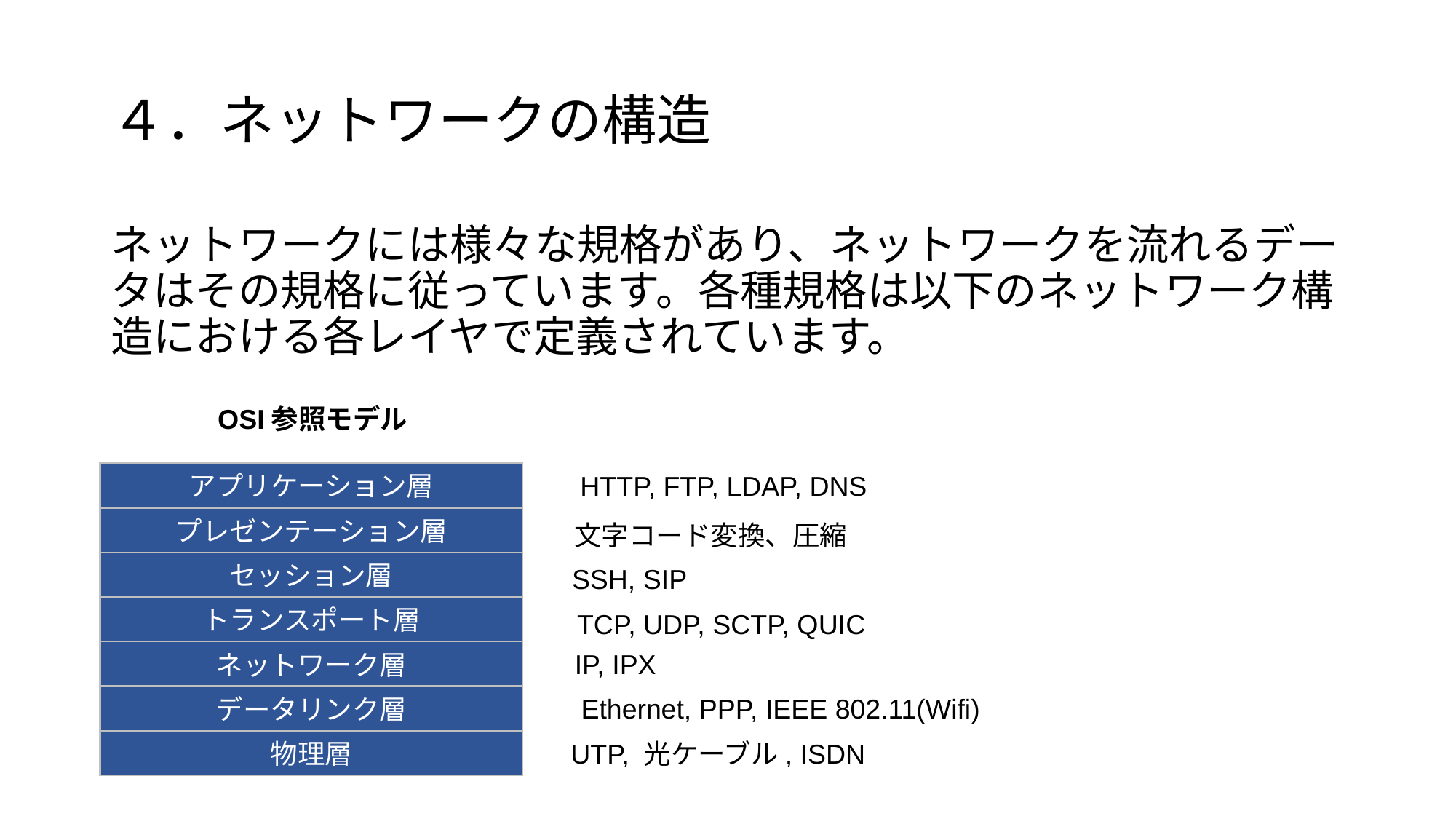

# ４．ネットワークの構造
ネットワークには様々な規格があり、ネットワークを流れるデータはその規格に従っています。各種規格は以下のネットワーク構造における各レイヤで定義されています。
OSI参照モデル
アプリケーション層
HTTP, FTP, LDAP, DNS
プレゼンテーション層
文字コード変換、圧縮
セッション層
SSH, SIP
トランスポート層
TCP, UDP, SCTP, QUIC
ネットワーク層
IP, IPX
データリンク層
Ethernet, PPP, IEEE 802.11(Wifi)
物理層
UTP, 光ケーブル, ISDN